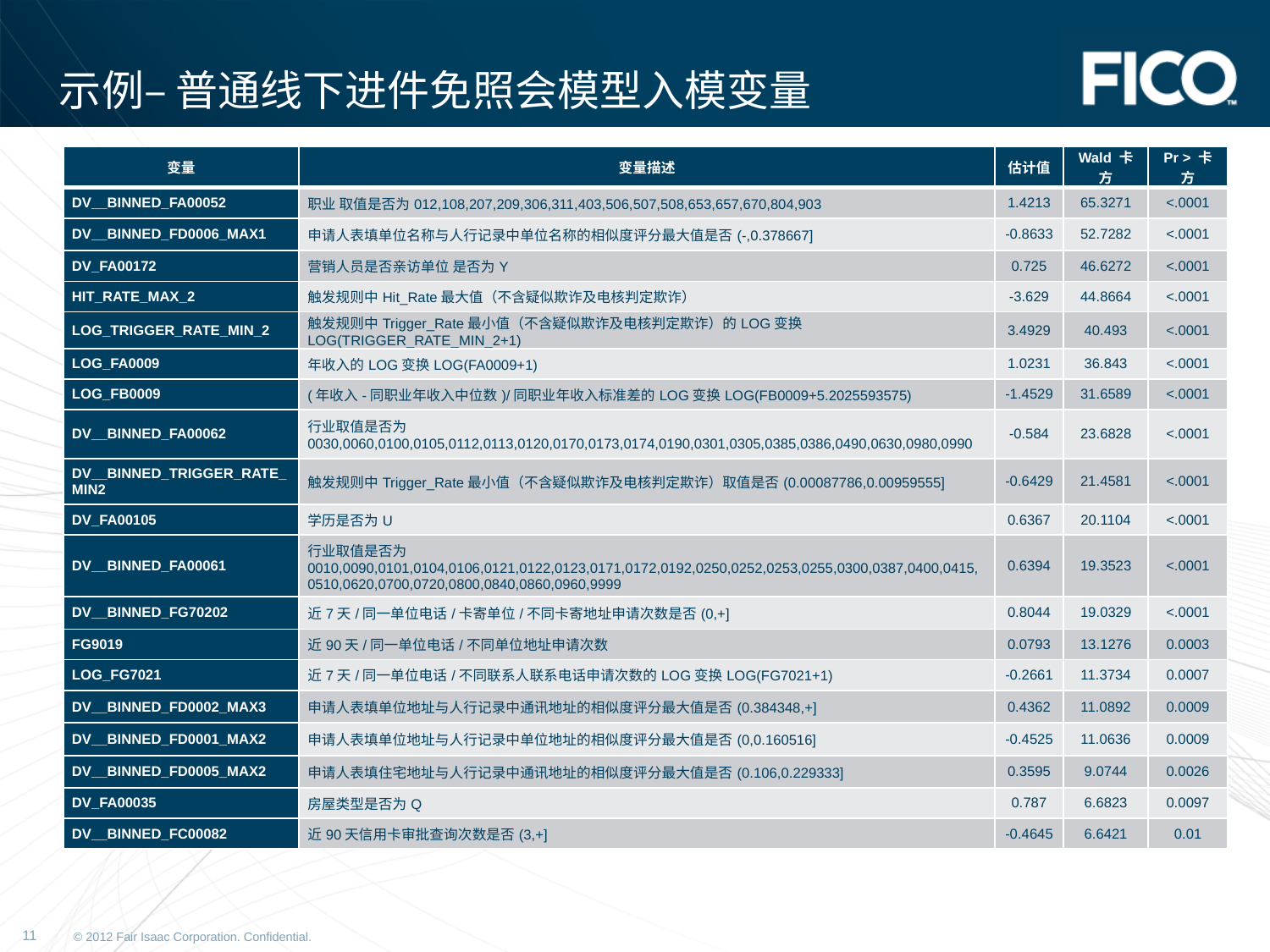

# 示例– 普通线下进件免照会模型入模变量
| 变量 | 变量描述 | 估计值 | Wald 卡方 | Pr > 卡方 |
| --- | --- | --- | --- | --- |
| DV\_\_BINNED\_FA00052 | 职业 取值是否为012,108,207,209,306,311,403,506,507,508,653,657,670,804,903 | 1.4213 | 65.3271 | <.0001 |
| DV\_\_BINNED\_FD0006\_MAX1 | 申请人表填单位名称与人行记录中单位名称的相似度评分最大值是否(-,0.378667] | -0.8633 | 52.7282 | <.0001 |
| DV\_FA00172 | 营销人员是否亲访单位 是否为Y | 0.725 | 46.6272 | <.0001 |
| HIT\_RATE\_MAX\_2 | 触发规则中Hit\_Rate最大值（不含疑似欺诈及电核判定欺诈） | -3.629 | 44.8664 | <.0001 |
| LOG\_TRIGGER\_RATE\_MIN\_2 | 触发规则中Trigger\_Rate最小值（不含疑似欺诈及电核判定欺诈）的LOG变换LOG(TRIGGER\_RATE\_MIN\_2+1) | 3.4929 | 40.493 | <.0001 |
| LOG\_FA0009 | 年收入的LOG变换LOG(FA0009+1) | 1.0231 | 36.843 | <.0001 |
| LOG\_FB0009 | (年收入-同职业年收入中位数)/同职业年收入标准差的LOG变换LOG(FB0009+5.2025593575) | -1.4529 | 31.6589 | <.0001 |
| DV\_\_BINNED\_FA00062 | 行业取值是否为0030,0060,0100,0105,0112,0113,0120,0170,0173,0174,0190,0301,0305,0385,0386,0490,0630,0980,0990 | -0.584 | 23.6828 | <.0001 |
| DV\_\_BINNED\_TRIGGER\_RATE\_MIN2 | 触发规则中Trigger\_Rate最小值（不含疑似欺诈及电核判定欺诈）取值是否(0.00087786,0.00959555] | -0.6429 | 21.4581 | <.0001 |
| DV\_FA00105 | 学历是否为U | 0.6367 | 20.1104 | <.0001 |
| DV\_\_BINNED\_FA00061 | 行业取值是否为0010,0090,0101,0104,0106,0121,0122,0123,0171,0172,0192,0250,0252,0253,0255,0300,0387,0400,0415,0510,0620,0700,0720,0800,0840,0860,0960,9999 | 0.6394 | 19.3523 | <.0001 |
| DV\_\_BINNED\_FG70202 | 近7天/同一单位电话/卡寄单位/不同卡寄地址申请次数是否(0,+] | 0.8044 | 19.0329 | <.0001 |
| FG9019 | 近90天/同一单位电话/不同单位地址申请次数 | 0.0793 | 13.1276 | 0.0003 |
| LOG\_FG7021 | 近7天/同一单位电话/不同联系人联系电话申请次数的LOG变换LOG(FG7021+1) | -0.2661 | 11.3734 | 0.0007 |
| DV\_\_BINNED\_FD0002\_MAX3 | 申请人表填单位地址与人行记录中通讯地址的相似度评分最大值是否(0.384348,+] | 0.4362 | 11.0892 | 0.0009 |
| DV\_\_BINNED\_FD0001\_MAX2 | 申请人表填单位地址与人行记录中单位地址的相似度评分最大值是否(0,0.160516] | -0.4525 | 11.0636 | 0.0009 |
| DV\_\_BINNED\_FD0005\_MAX2 | 申请人表填住宅地址与人行记录中通讯地址的相似度评分最大值是否(0.106,0.229333] | 0.3595 | 9.0744 | 0.0026 |
| DV\_FA00035 | 房屋类型是否为Q | 0.787 | 6.6823 | 0.0097 |
| DV\_\_BINNED\_FC00082 | 近90天信用卡审批查询次数是否(3,+] | -0.4645 | 6.6421 | 0.01 |